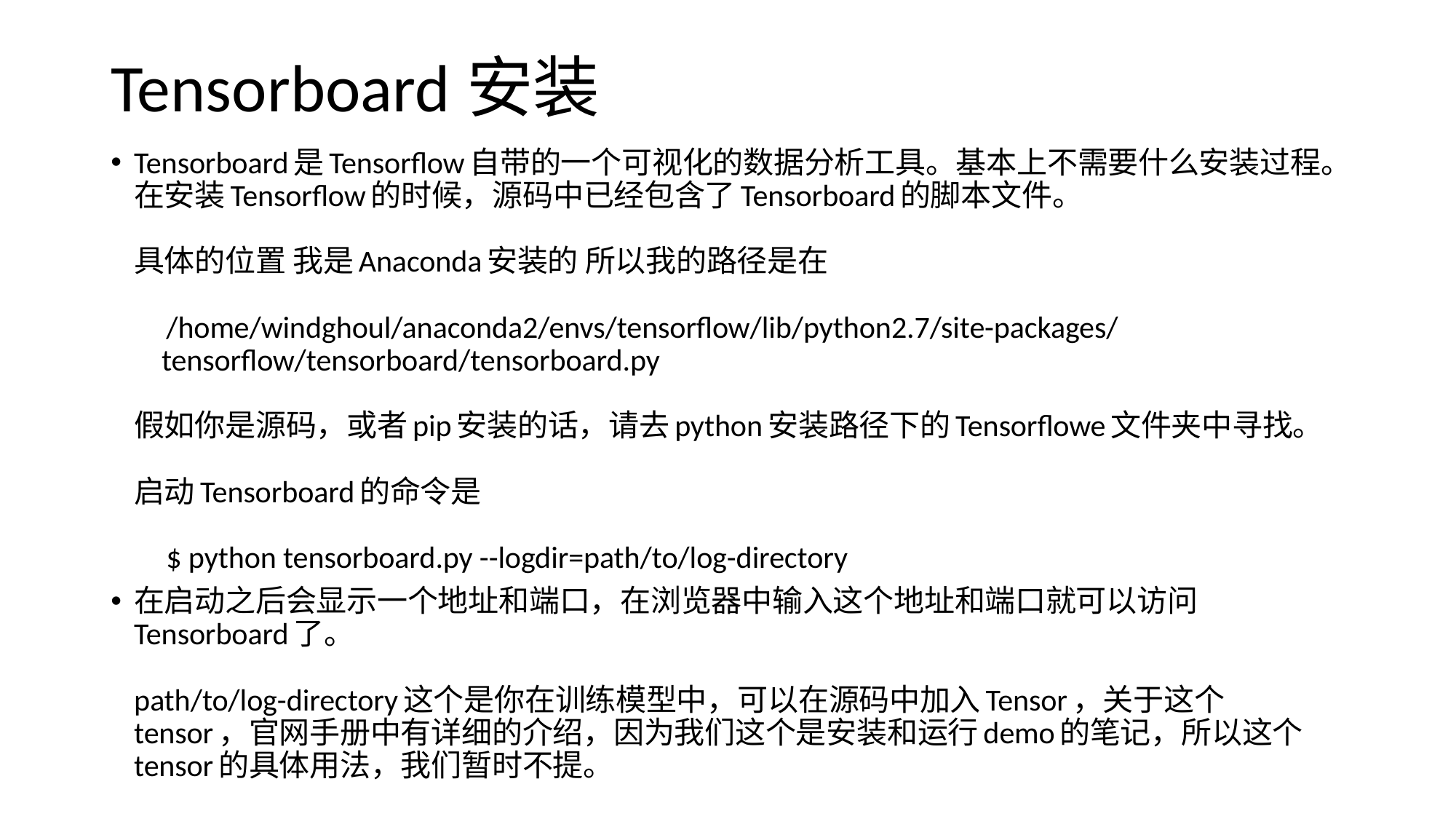

# Tensorboard安装
Tensorboard是Tensorflow自带的一个可视化的数据分析工具。基本上不需要什么安装过程。在安装Tensorflow的时候，源码中已经包含了Tensorboard的脚本文件。
具体的位置 我是Anaconda安装的 所以我的路径是在
    /home/windghoul/anaconda2/envs/tensorflow/lib/python2.7/site-packages/
    tensorflow/tensorboard/tensorboard.py
假如你是源码，或者pip安装的话，请去python安装路径下的Tensorflowe文件夹中寻找。
启动Tensorboard的命令是
    $ python tensorboard.py --logdir=path/to/log-directory
在启动之后会显示一个地址和端口，在浏览器中输入这个地址和端口就可以访问Tensorboard了。
path/to/log-directory这个是你在训练模型中，可以在源码中加入Tensor，关于这个tensor，官网手册中有详细的介绍，因为我们这个是安装和运行demo的笔记，所以这个tensor的具体用法，我们暂时不提。